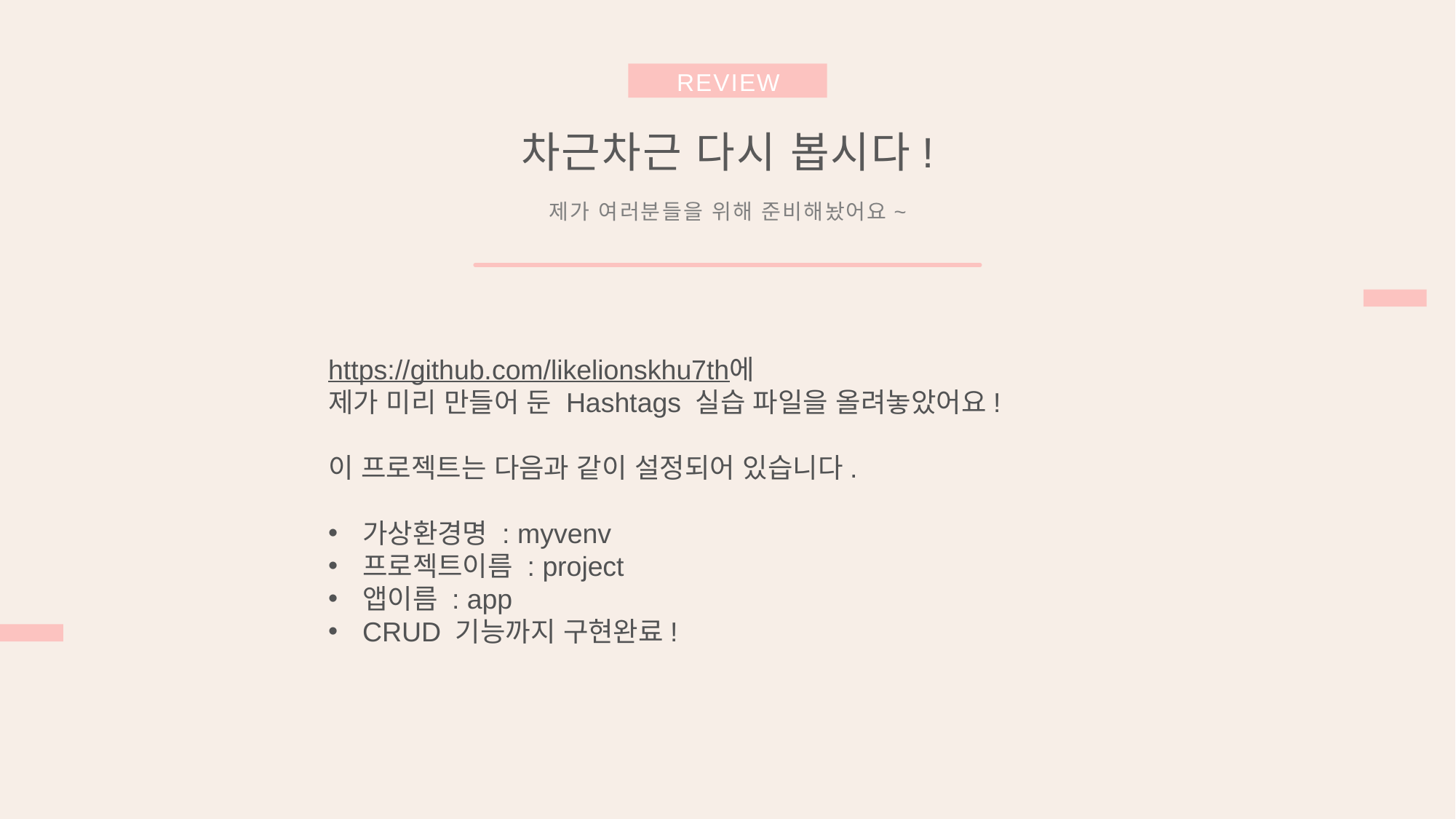

REVIEW
차근차근 다시 봅시다!
제가 여러분들을 위해 준비해놨어요~

https://github.com/likelionskhu7th에
제가 미리 만들어 둔 Hashtags 실습 파일을 올려놓았어요!

이 프로젝트는 다음과 같이 설정되어 있습니다.

가상환경명 : myvenv
프로젝트이름 : project
앱이름 : app
CRUD 기능까지 구현완료!